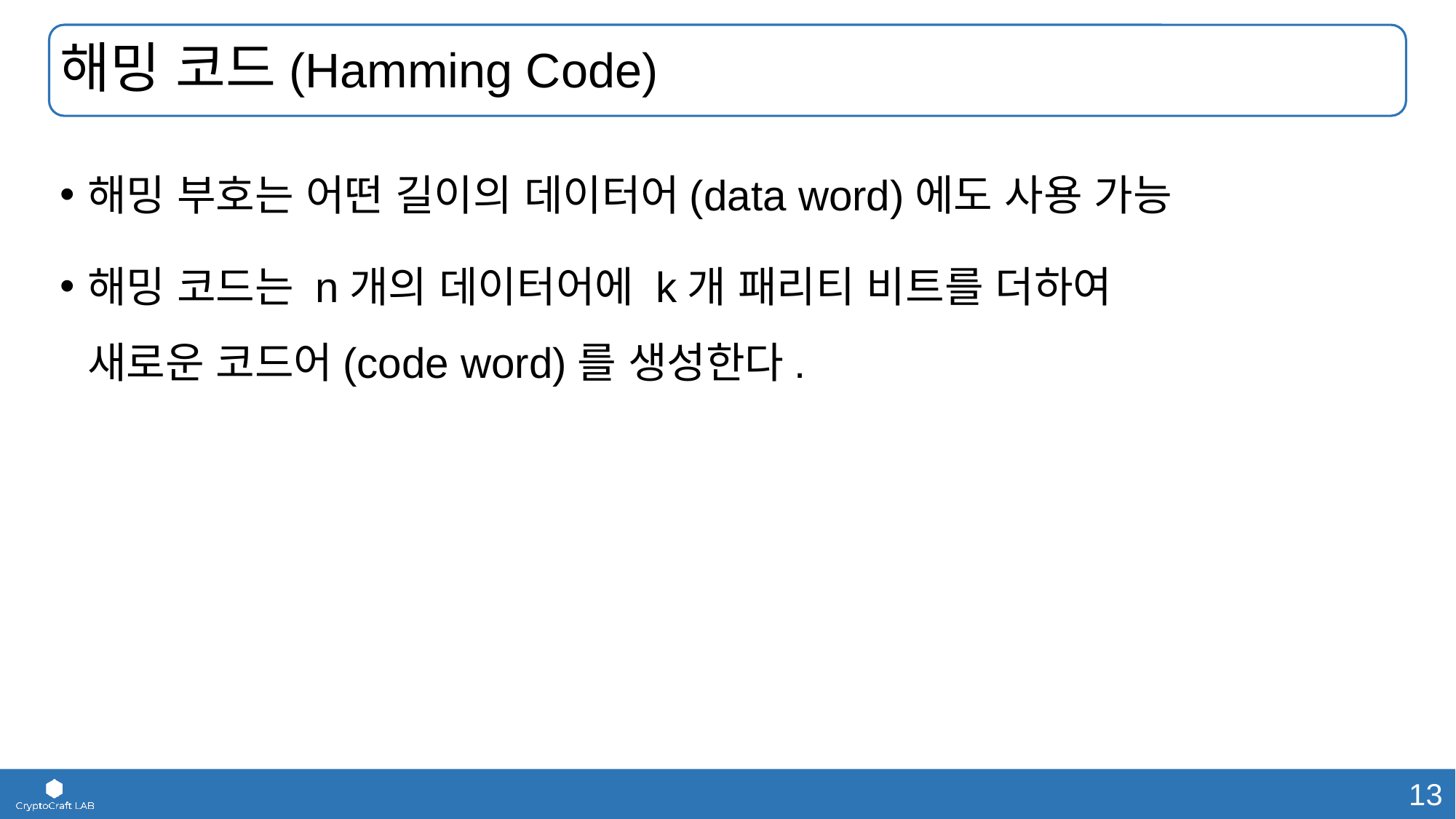

# 해밍 코드(Hamming Code)
해밍 부호는 어떤 길이의 데이터어(data word)에도 사용 가능
해밍 코드는 n개의 데이터어에 k개 패리티 비트를 더하여
새로운 코드어(code word)를 생성한다.